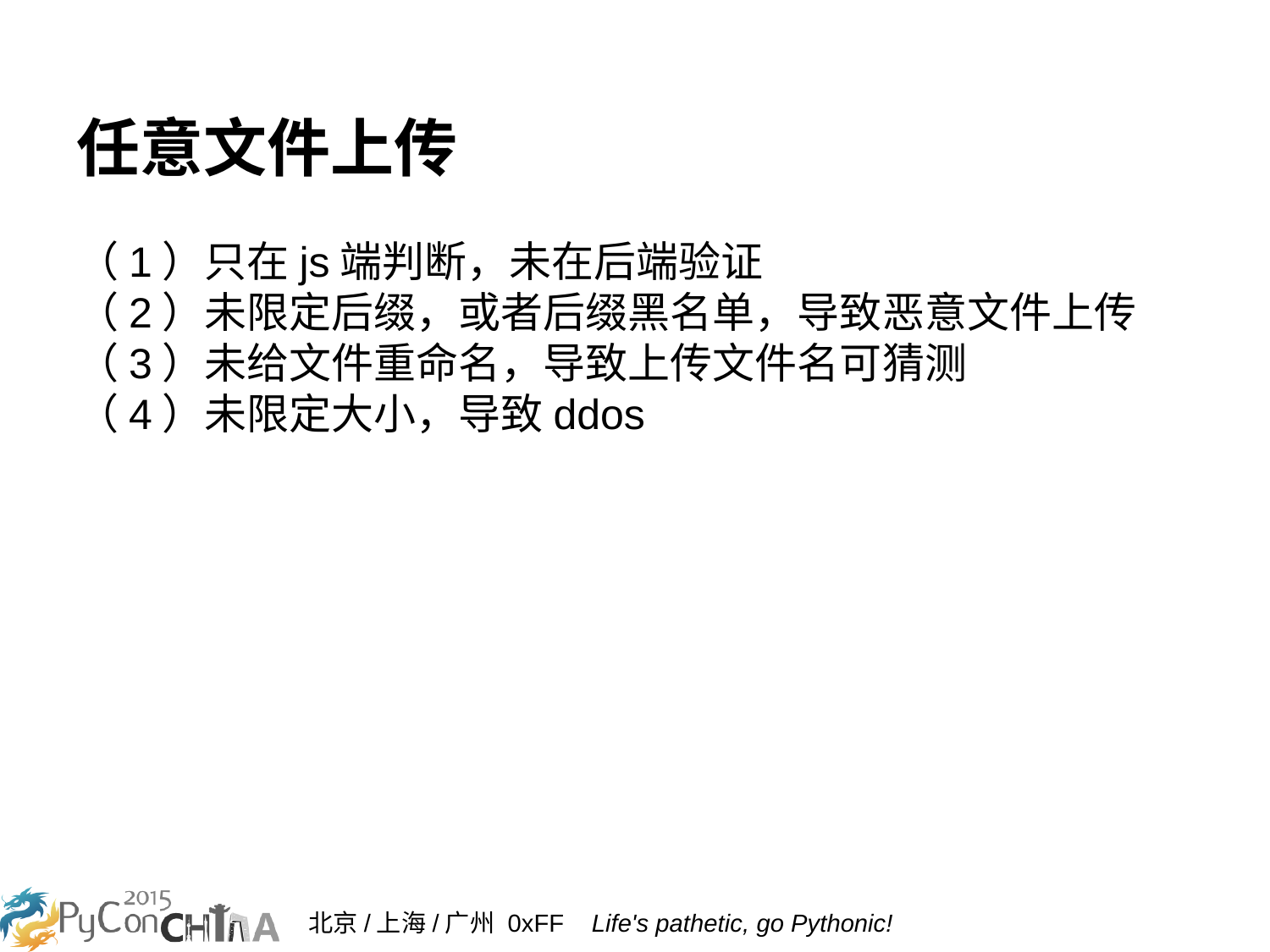

# 任意文件上传
（1）只在js端判断，未在后端验证
（2）未限定后缀，或者后缀黑名单，导致恶意文件上传
（3）未给文件重命名，导致上传文件名可猜测
（4）未限定大小，导致ddos